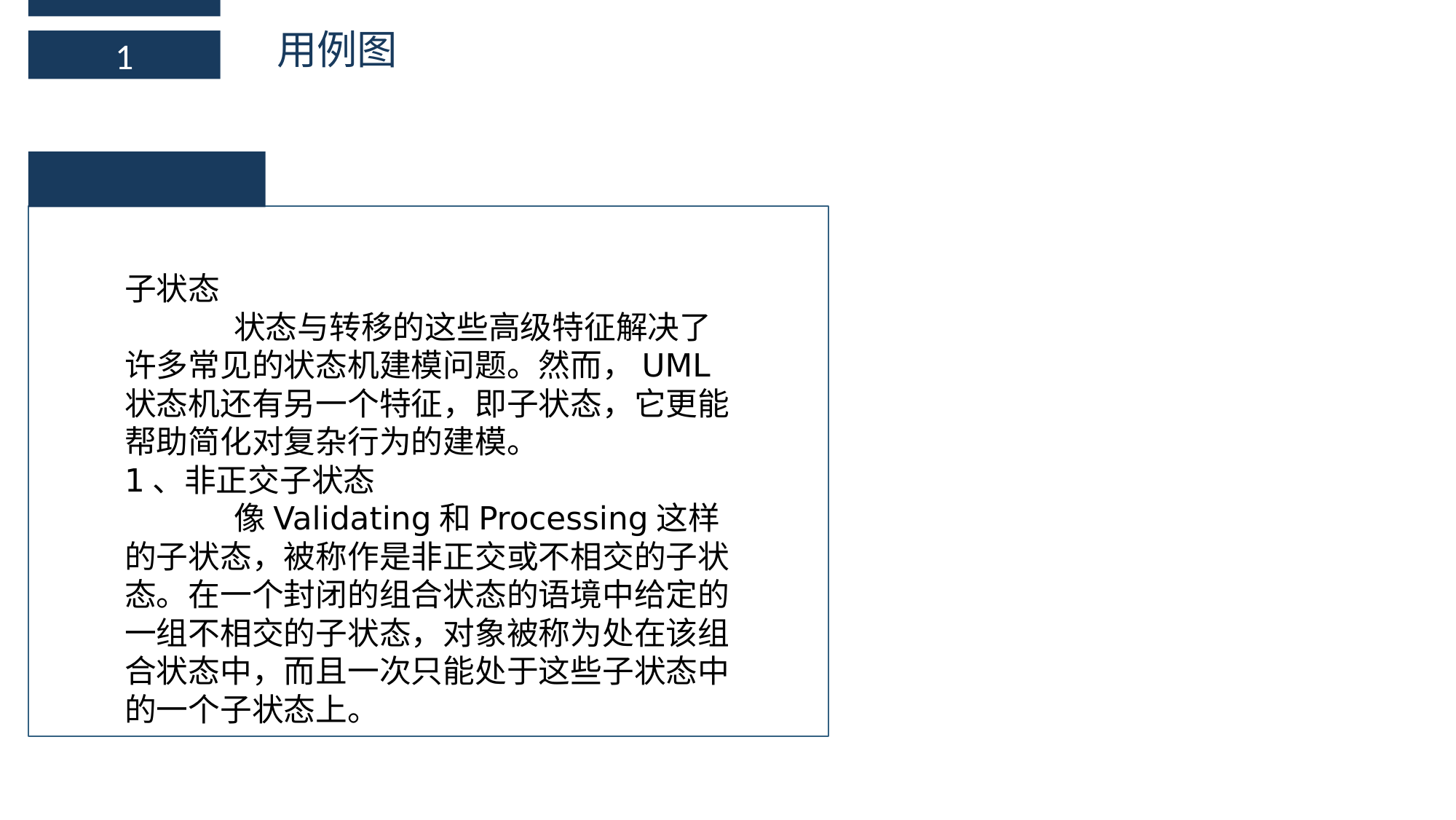

用例图
1

子状态
	状态与转移的这些高级特征解决了许多常见的状态机建模问题。然而，UML状态机还有另一个特征，即子状态，它更能帮助简化对复杂行为的建模。
1、非正交子状态
	像Validating和Processing这样的子状态，被称作是非正交或不相交的子状态。在一个封闭的组合状态的语境中给定的一组不相交的子状态，对象被称为处在该组合状态中，而且一次只能处于这些子状态中的一个子状态上。